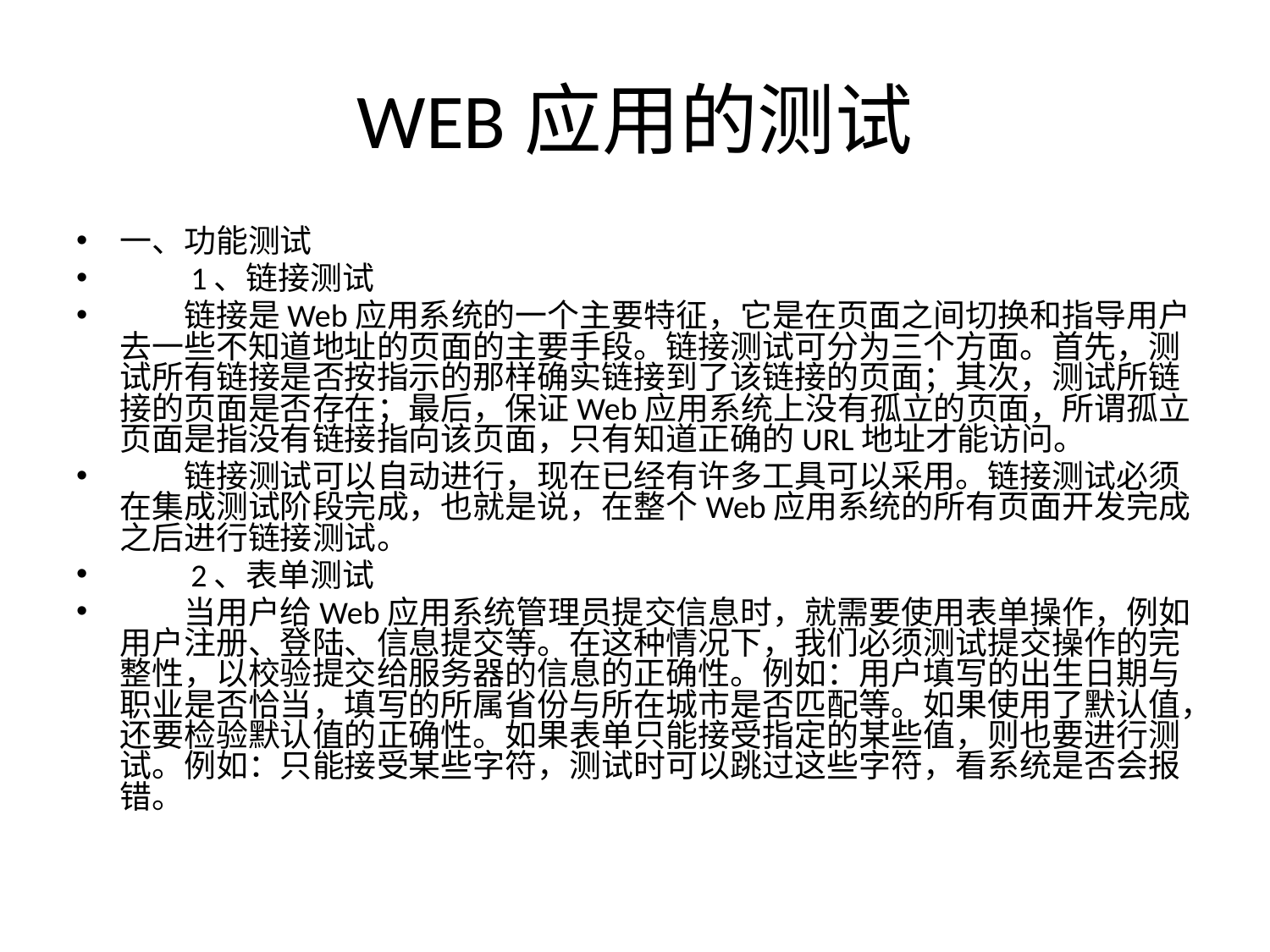

# WEB应用的测试
一、功能测试
　　1、链接测试
　　链接是Web应用系统的一个主要特征，它是在页面之间切换和指导用户去一些不知道地址的页面的主要手段。链接测试可分为三个方面。首先，测试所有链接是否按指示的那样确实链接到了该链接的页面；其次，测试所链接的页面是否存在；最后，保证Web应用系统上没有孤立的页面，所谓孤立页面是指没有链接指向该页面，只有知道正确的URL地址才能访问。
　　链接测试可以自动进行，现在已经有许多工具可以采用。链接测试必须在集成测试阶段完成，也就是说，在整个Web应用系统的所有页面开发完成之后进行链接测试。
　　2、表单测试
　　当用户给Web应用系统管理员提交信息时，就需要使用表单操作，例如用户注册、登陆、信息提交等。在这种情况下，我们必须测试提交操作的完整性，以校验提交给服务器的信息的正确性。例如：用户填写的出生日期与职业是否恰当，填写的所属省份与所在城市是否匹配等。如果使用了默认值，还要检验默认值的正确性。如果表单只能接受指定的某些值，则也要进行测试。例如：只能接受某些字符，测试时可以跳过这些字符，看系统是否会报错。